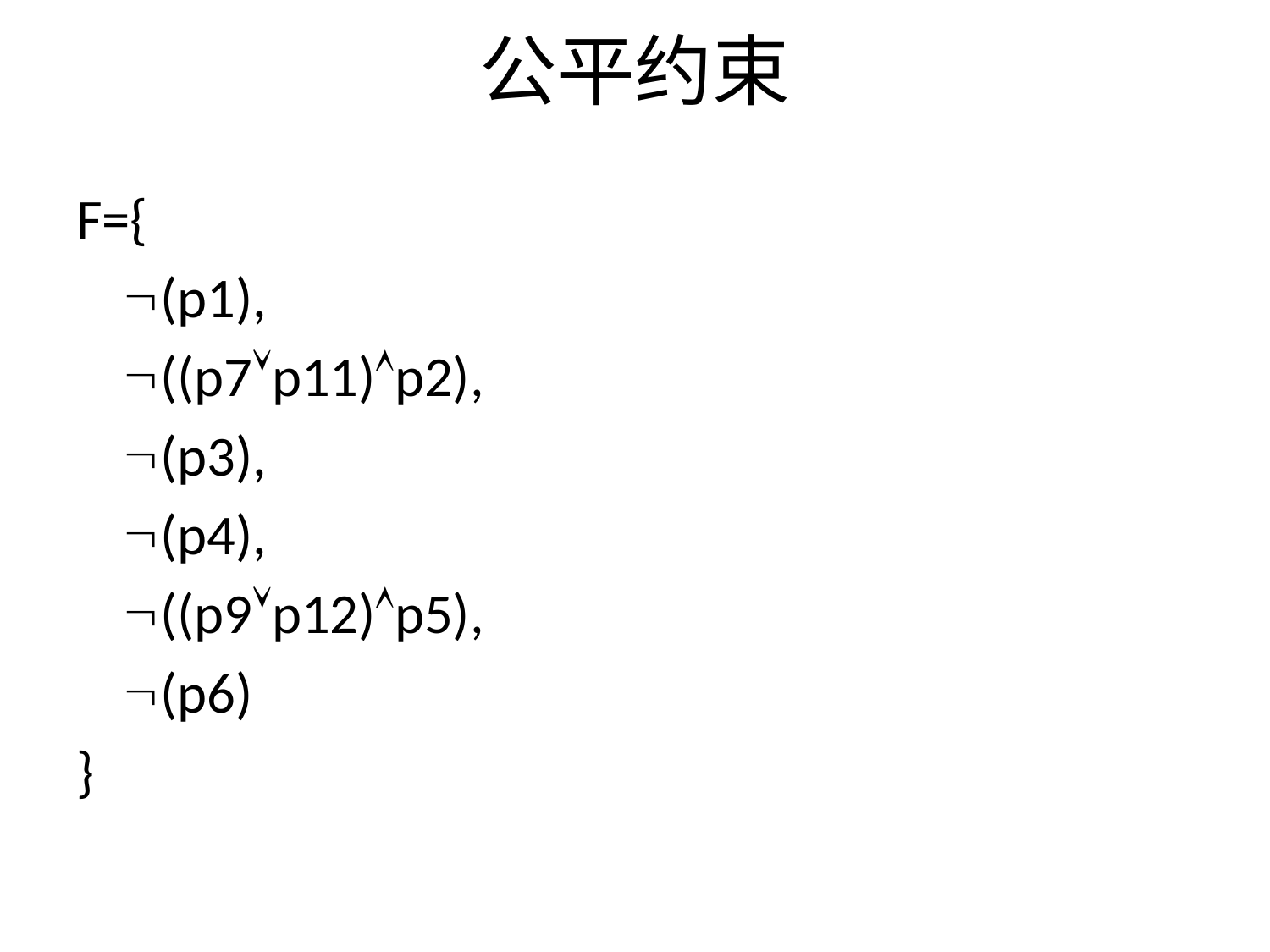

公平约束
F={
	¬(p1),
	¬((p7∨p11)∧p2),
	¬(p3),
	¬(p4),
	¬((p9∨p12)∧p5),
	¬(p6)
}